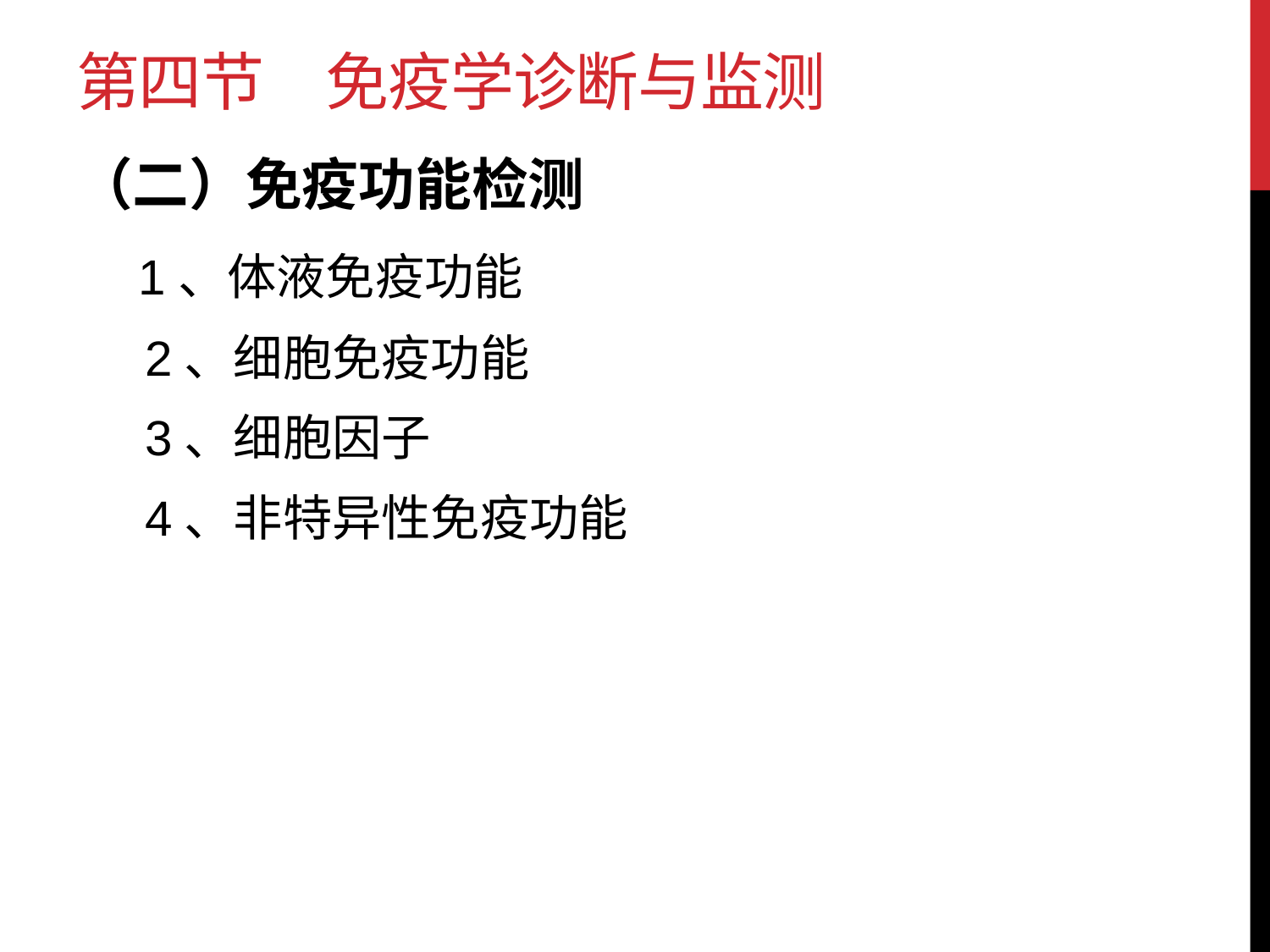

# 第四节　免疫学诊断与监测
（二）免疫功能检测
    1、体液免疫功能
     2、细胞免疫功能
     3、细胞因子
     4、非特异性免疫功能